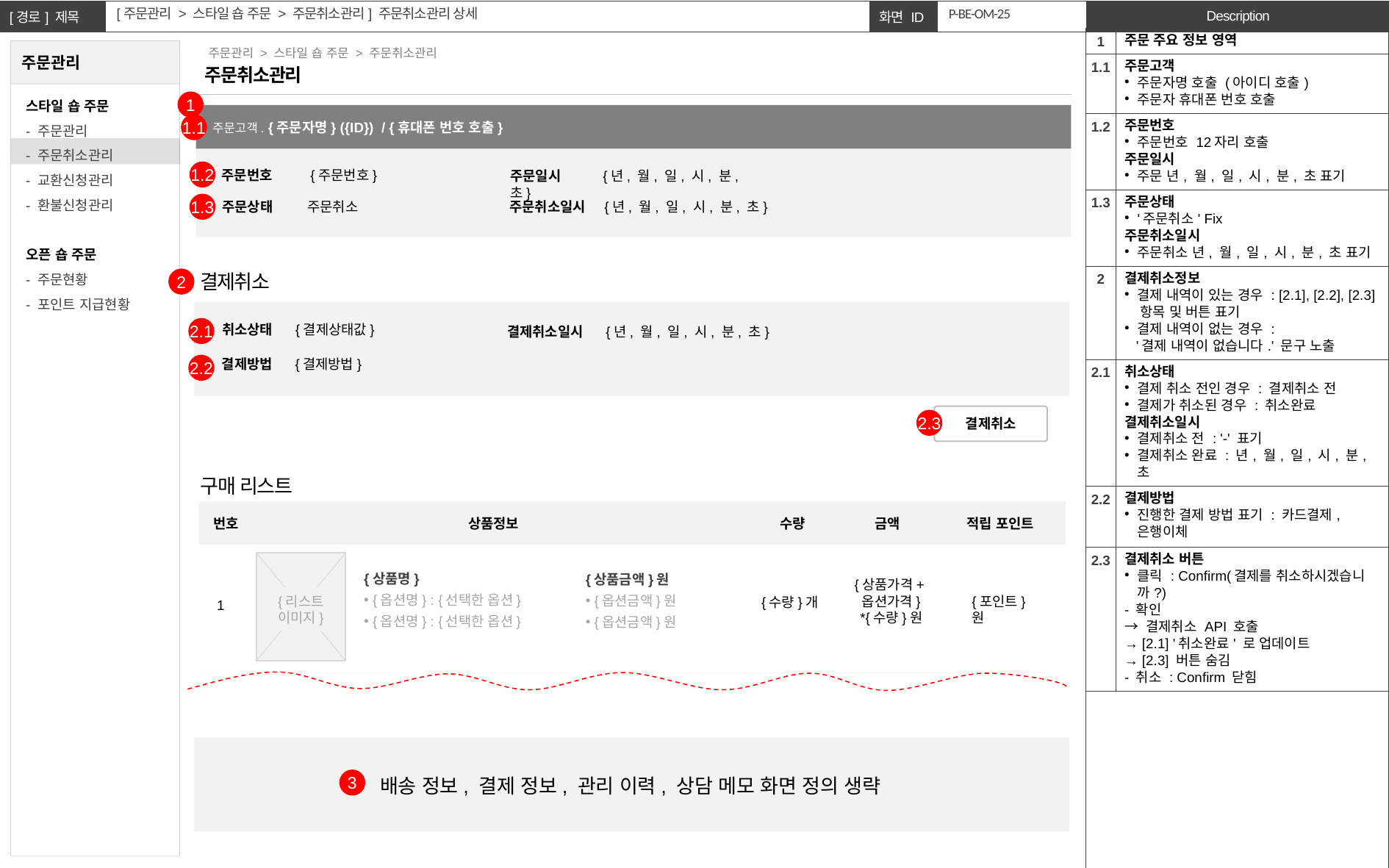

[주문관리 > 스타일 숍 주문 > 주문취소관리] 주문취소관리 상세
# P-BE-OM-25
| 1 | 주문 주요 정보 영역 |
| --- | --- |
| 1.1 | 주문고객 주문자명 호출 (아이디 호출) 주문자 휴대폰 번호 호출 |
| 1.2 | 주문번호 주문번호 12자리 호출 주문일시 주문 년, 월, 일, 시, 분, 초 표기 |
| 1.3 | 주문상태 '주문취소' Fix 주문취소일시 주문취소 년, 월, 일, 시, 분, 초 표기 |
| 2 | 결제취소정보 결제 내역이 있는 경우 : [2.1], [2.2], [2.3] 항목 및 버튼 표기 결제 내역이 없는 경우 : '결제 내역이 없습니다.' 문구 노출 |
| 2.1 | 취소상태 결제 취소 전인 경우 : 결제취소 전 결제가 취소된 경우 : 취소완료 결제취소일시 결제취소 전 : '-' 표기 결제취소 완료 : 년, 월, 일, 시, 분, 초 |
| 2.2 | 결제방법 진행한 결제 방법 표기 : 카드결제, 은행이체 |
| 2.3 | 결제취소 버튼 클릭 : Confirm(결제를 취소하시겠습니까?) - 확인 → 결제취소 API 호출 → [2.1] '취소완료' 로 업데이트 → [2.3] 버튼 숨김 - 취소 : Confirm 닫힘 |
|  |  |
주문관리 > 스타일 숍 주문 > 주문취소관리
주문취소관리
1

주문고객. {주문자명} ({ID})  / {휴대폰 번호 호출}
1.1

주문번호         {주문번호}
1.2
주문일시          {년, 월, 일, 시, 분, 초}
주문상태         주문취소
주문취소일시    {년, 월, 일, 시, 분, 초}
1.3
결제취소
2

취소상태     {결제상태값}
결제취소일시     {년, 월, 일, 시, 분, 초}
2.1
결제방법     {결제방법}
2.2
결제취소
2.3
구매 리스트
| 번호 | 상품정보 | 수량 | 금액 | 적립 포인트 |
| --- | --- | --- | --- | --- |

{리스트
이미지}
{상품명}
{옵션명} : {선택한 옵션}
{옵션명} : {선택한 옵션}
{상품금액}원
{옵션금액}원
{옵션금액}원
{상품가격+
옵션가격}
*{수량}원
{포인트}원
{수량}개
1

배송 정보, 결제 정보, 관리 이력, 상담 메모 화면 정의 생략
3